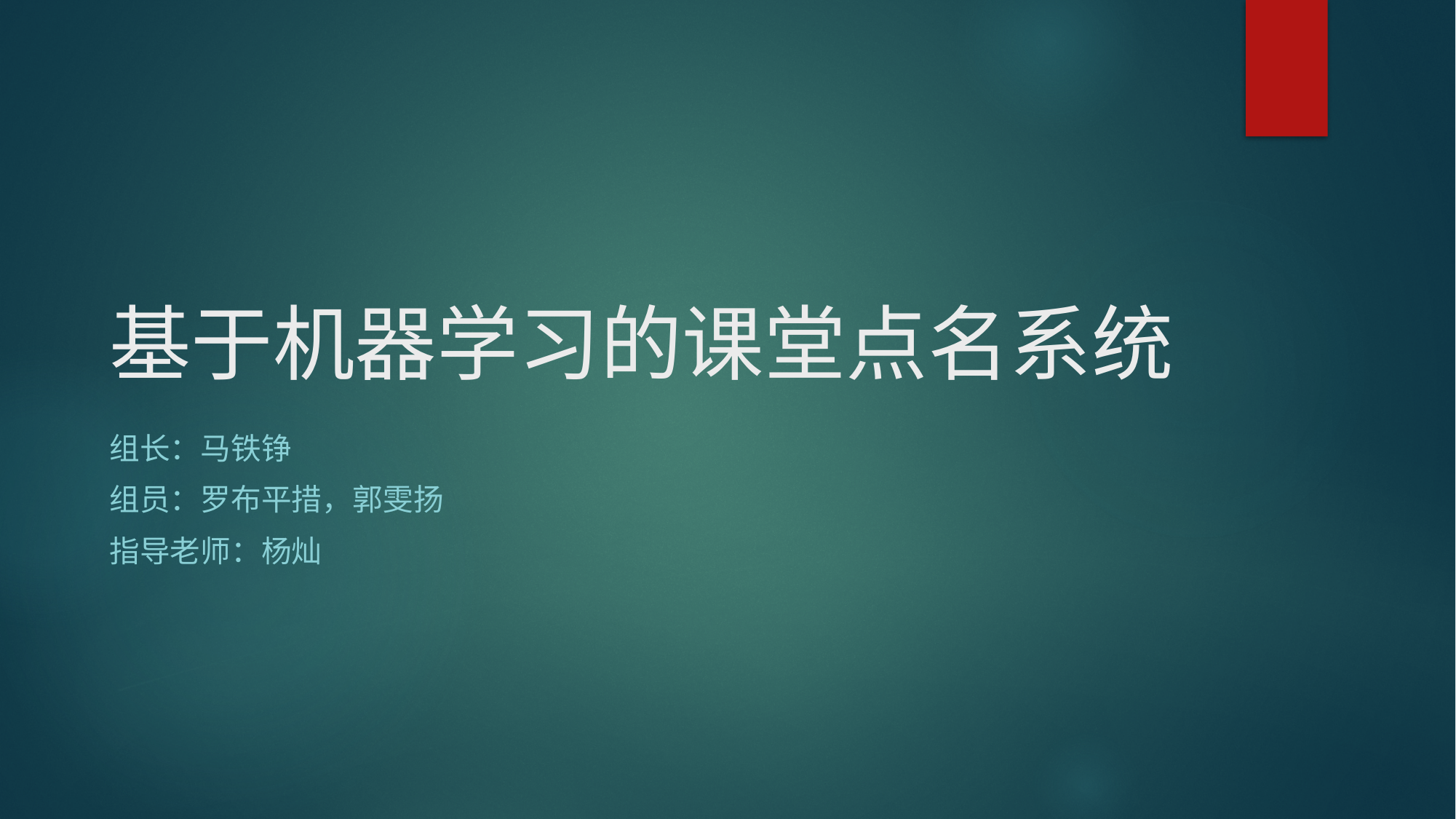

# 基于机器学习的课堂点名系统
组长：马铁铮
组员：罗布平措，郭雯扬
指导老师：杨灿